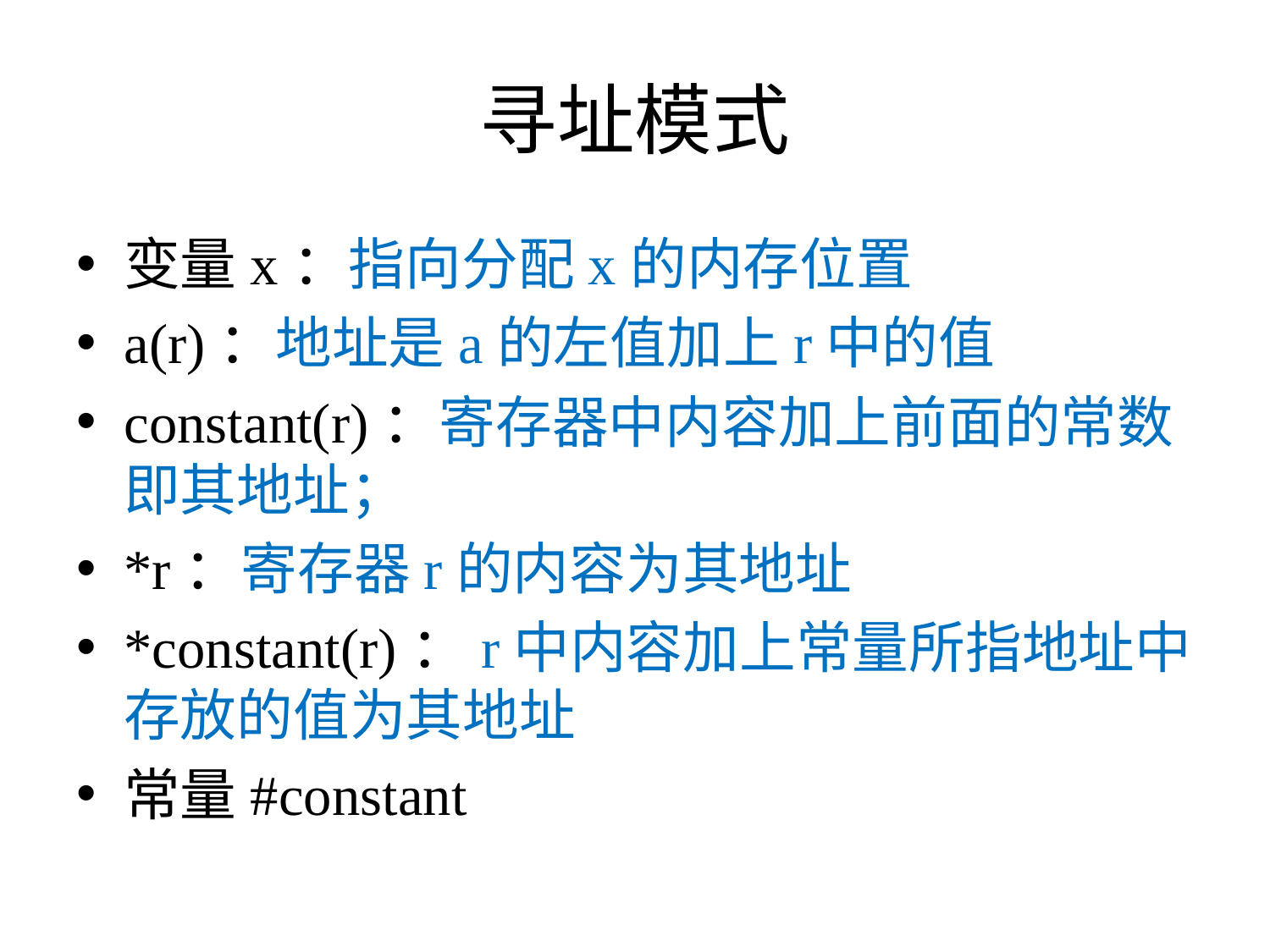

# 寻址模式
变量x：指向分配x的内存位置
a(r)：地址是a的左值加上r中的值
constant(r)：寄存器中内容加上前面的常数即其地址；
*r：寄存器r的内容为其地址
*constant(r)：r中内容加上常量所指地址中存放的值为其地址
常量#constant